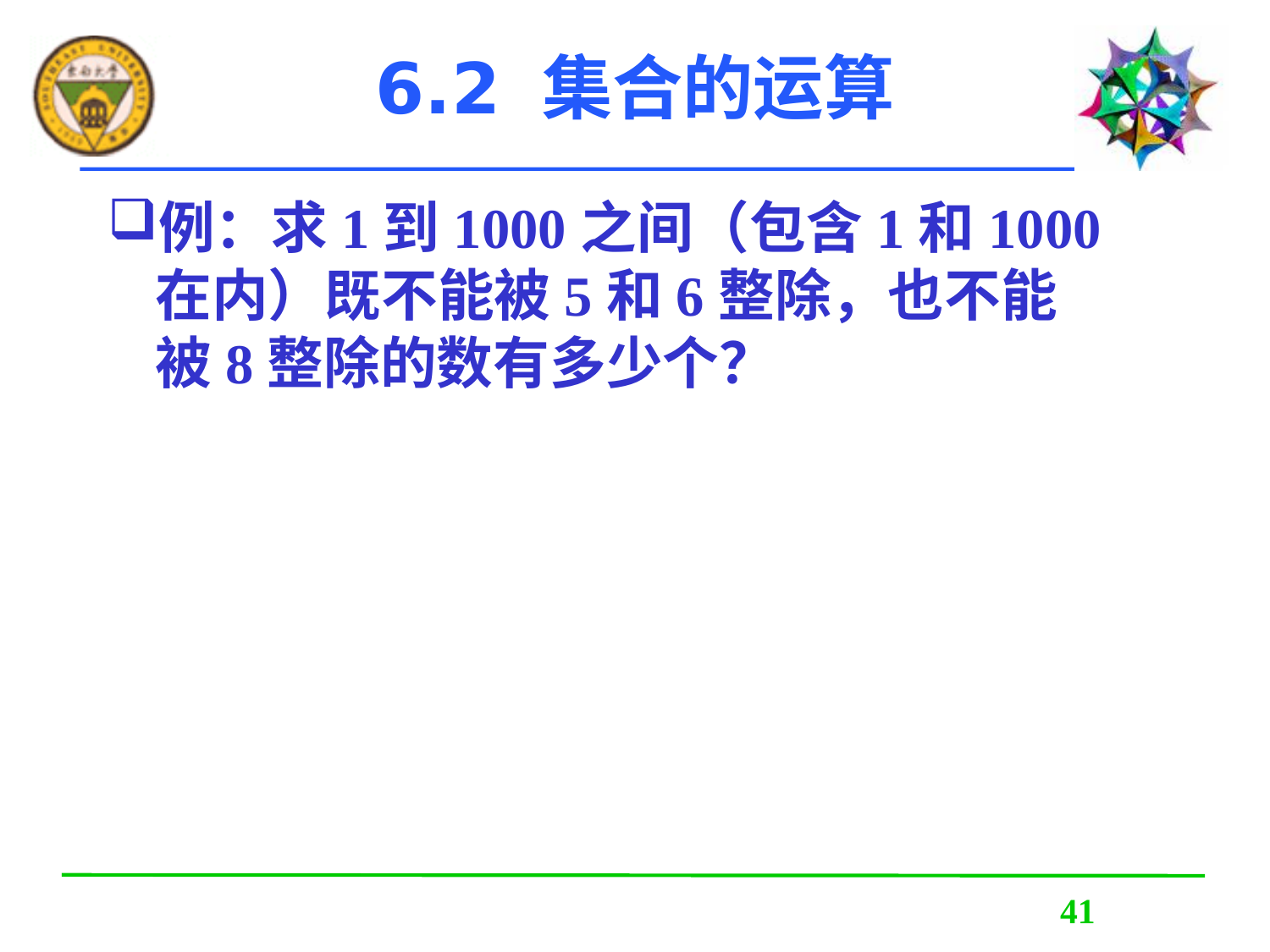

# 6.2 集合的运算
例：求1到1000之间（包含1和1000在内）既不能被5和6整除，也不能被8整除的数有多少个？